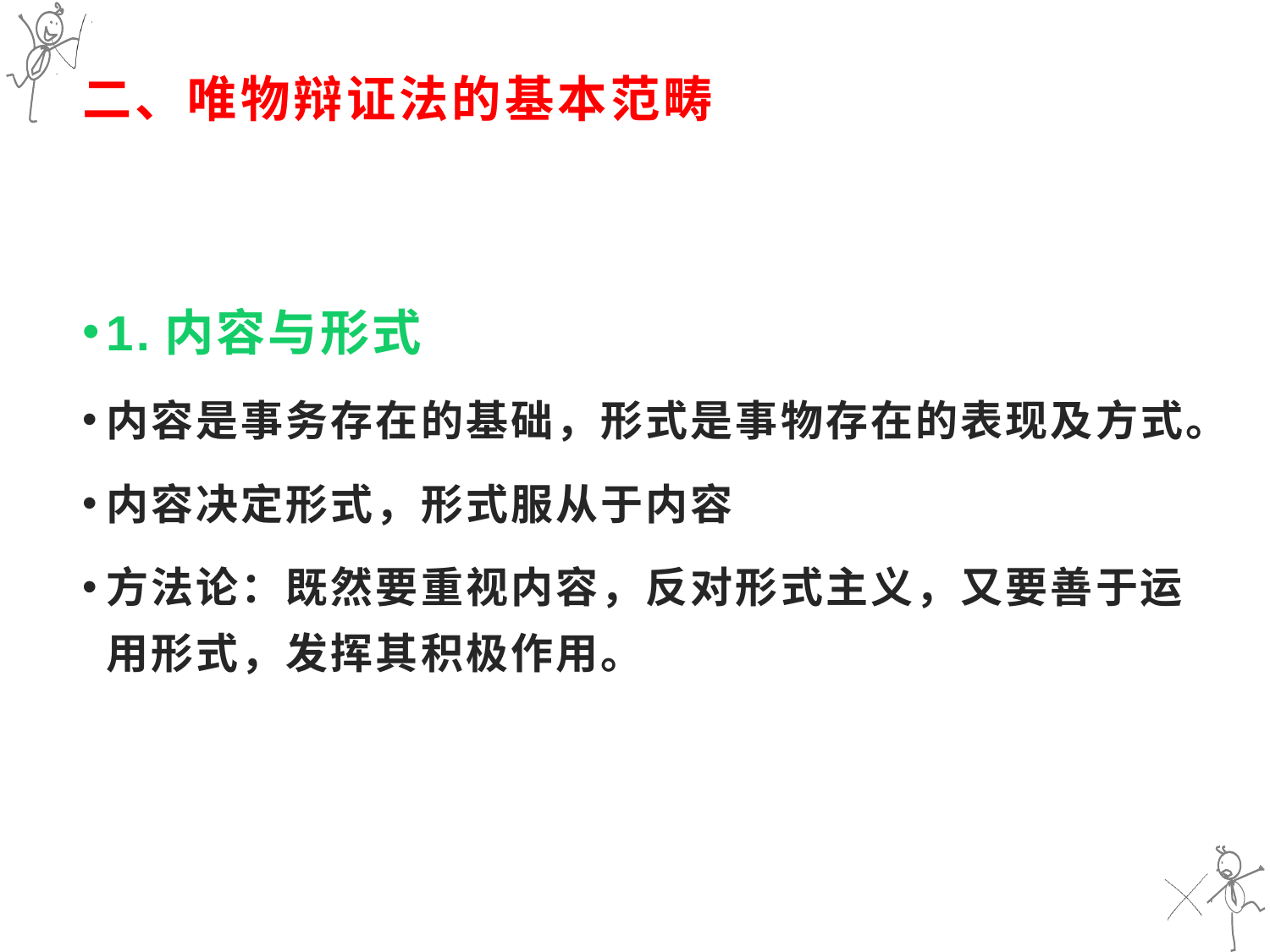

# 二、唯物辩证法的基本范畴

1.内容与形式
内容是事务存在的基础，形式是事物存在的表现及方式。
内容决定形式，形式服从于内容
方法论：既然要重视内容，反对形式主义，又要善于运用形式，发挥其积极作用。